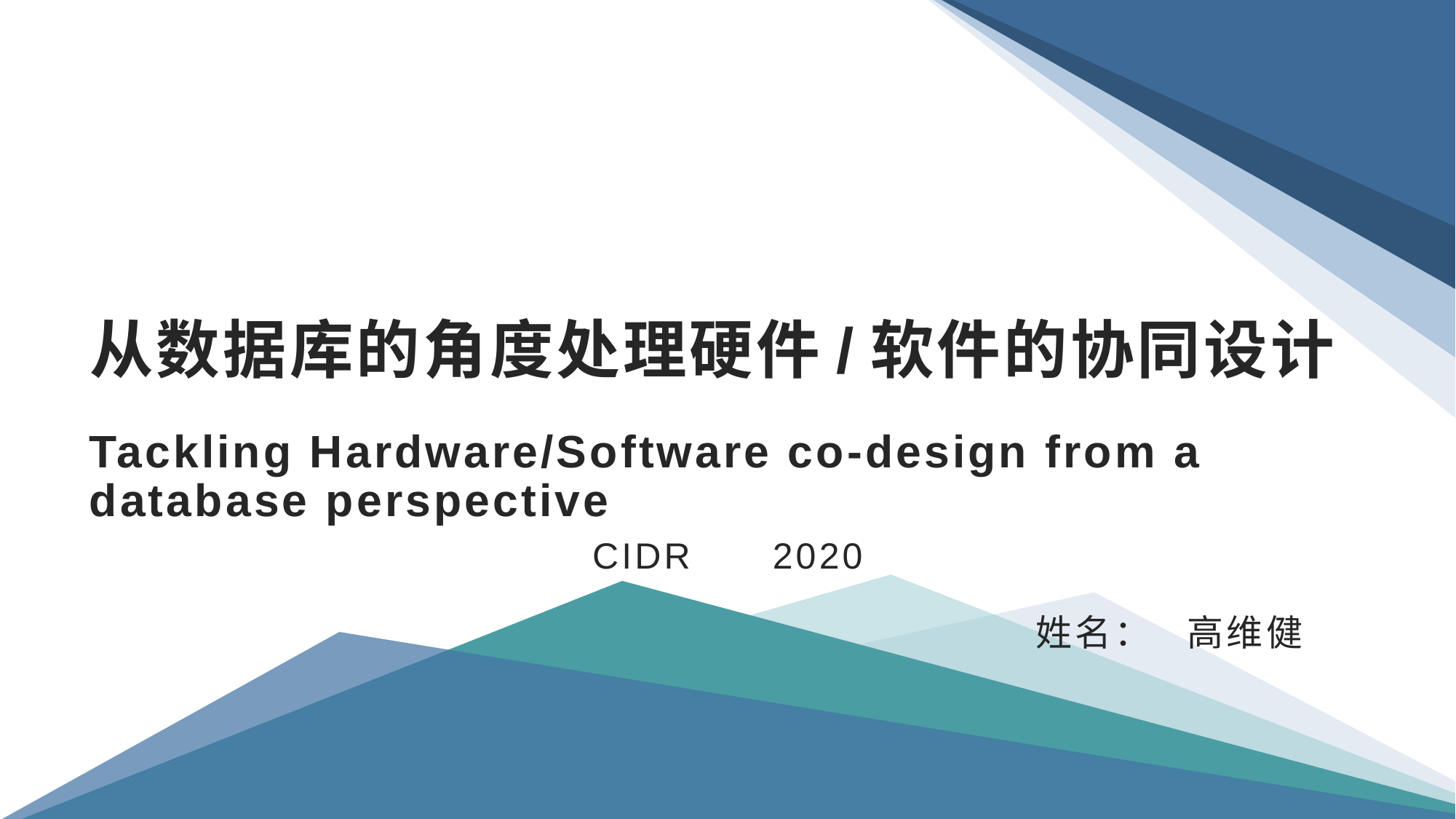

# 从数据库的角度处理硬件/软件的协同设计
Tackling Hardware/Software co-design from a database perspective
CIDR      2020
	                        姓名：   高维健